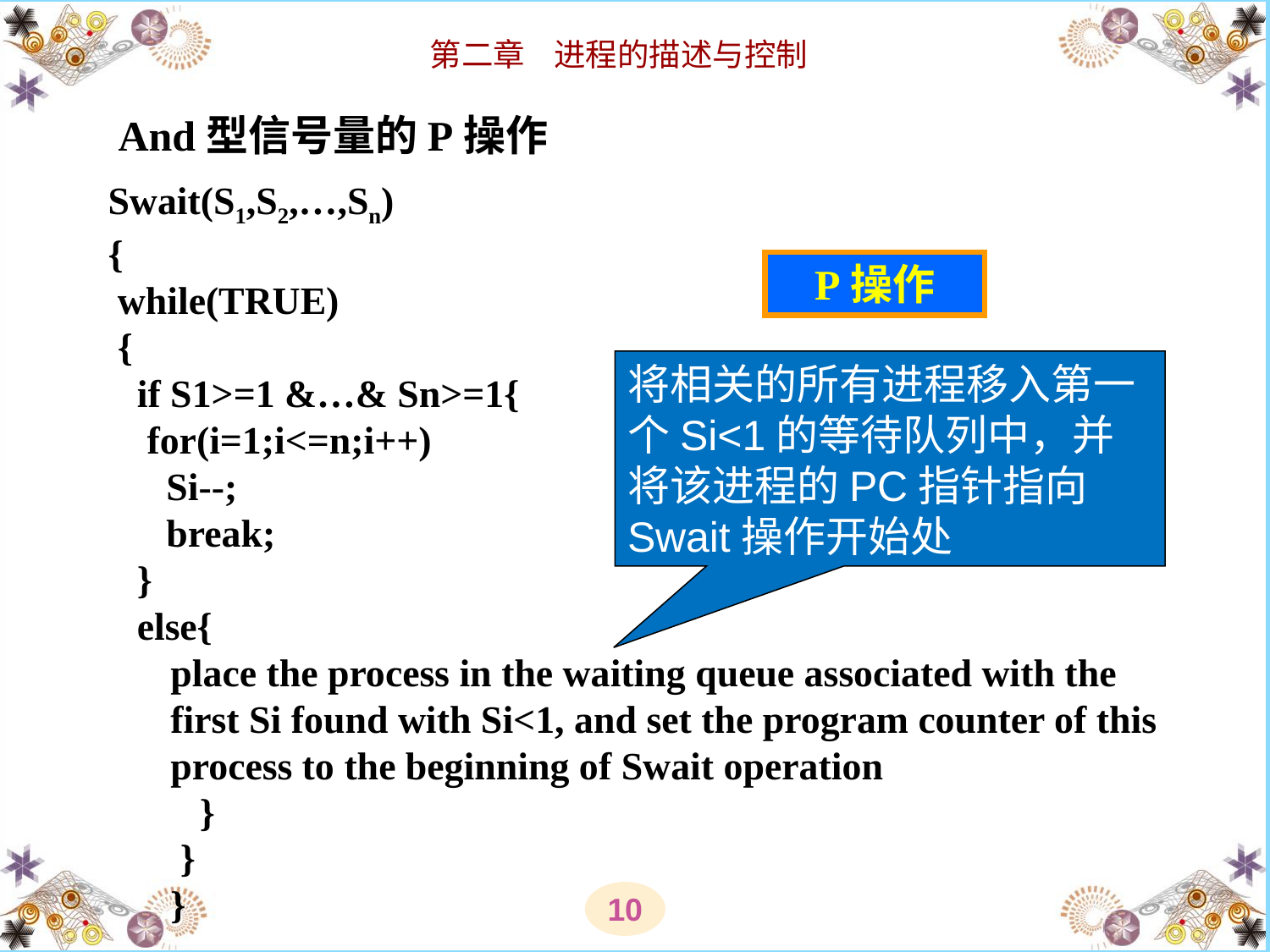

And型信号量的P操作
Swait(S1,S2,…,Sn)
{
 while(TRUE)
 {
   if S1>=1 &…& Sn>=1{
    for(i=1;i<=n;i++)
      Si--;
      break;
   }
   else{
place the process in the waiting queue associated with the first Si found with Si<1, and set the program counter of this process to the beginning of Swait operation
   }
 }
}
P操作
将相关的所有进程移入第一个Si<1的等待队列中，并将该进程的PC指针指向Swait操作开始处